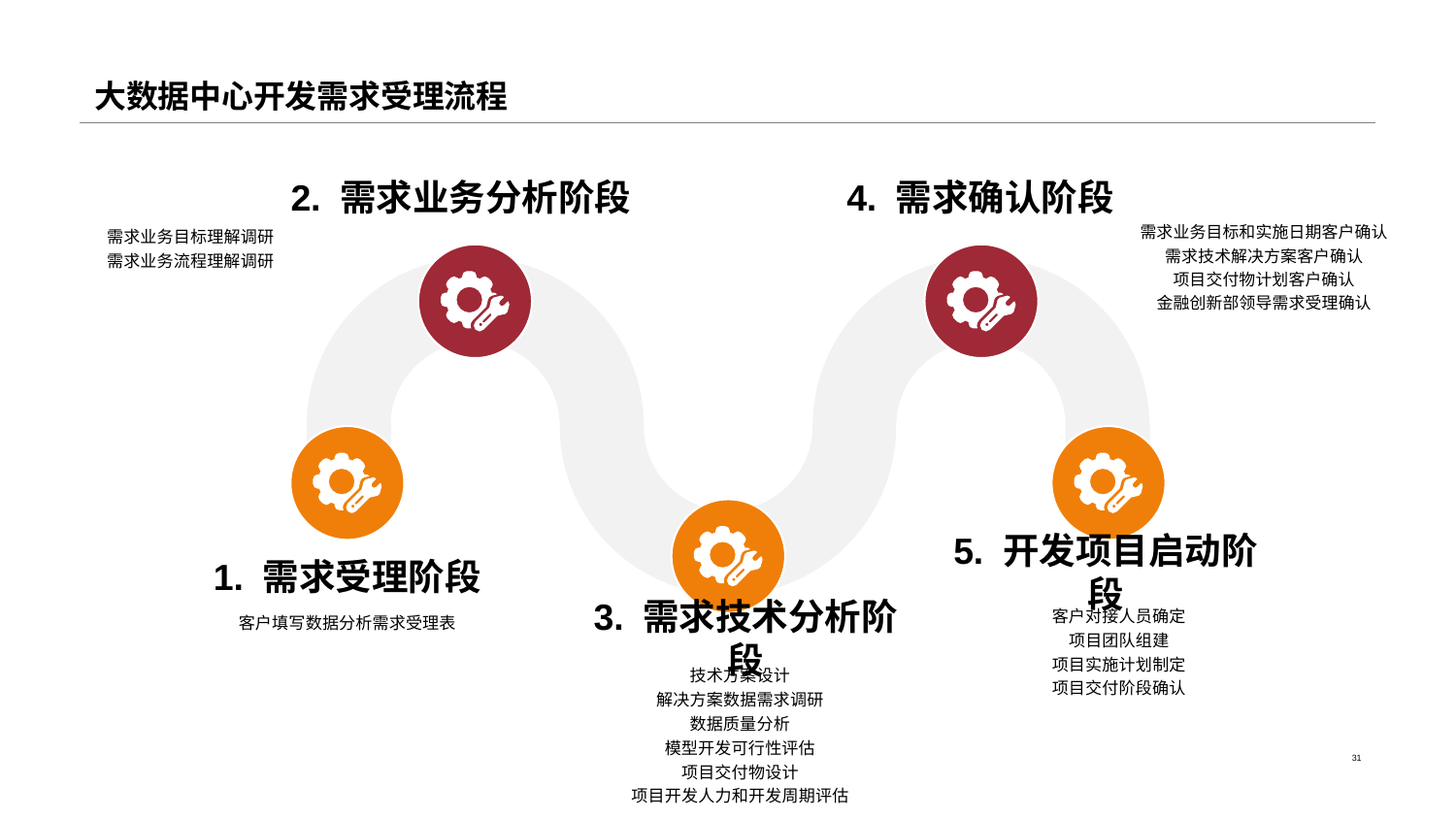

# 大数据中心开发需求受理流程
4. 需求确认阶段
需求业务目标和实施日期客户确认
需求技术解决方案客户确认
项目交付物计划客户确认
金融创新部领导需求受理确认
客户对接人员确定
项目团队组建
项目实施计划制定
项目交付阶段确认
2. 需求业务分析阶段
需求业务目标理解调研
需求业务流程理解调研

5. 开发项目启动阶段
1. 需求受理阶段
客户填写数据分析需求受理表
3. 需求技术分析阶段
技术方案设计
解决方案数据需求调研
数据质量分析
模型开发可行性评估
项目交付物设计
项目开发人力和开发周期评估
31